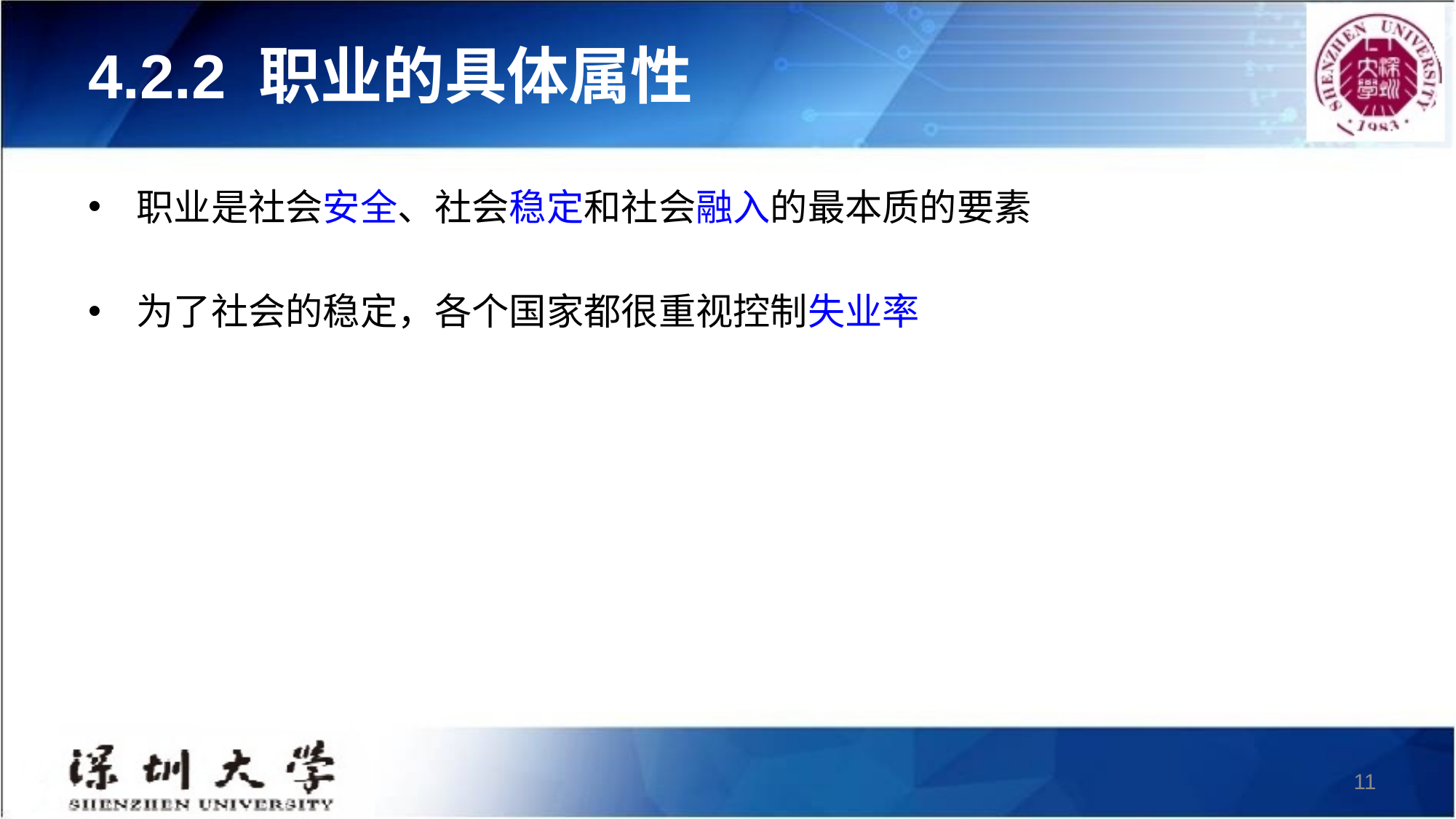

# 4.2.2 职业的具体属性
职业是社会安全、社会稳定和社会融入的最本质的要素

为了社会的稳定，各个国家都很重视控制失业率

11